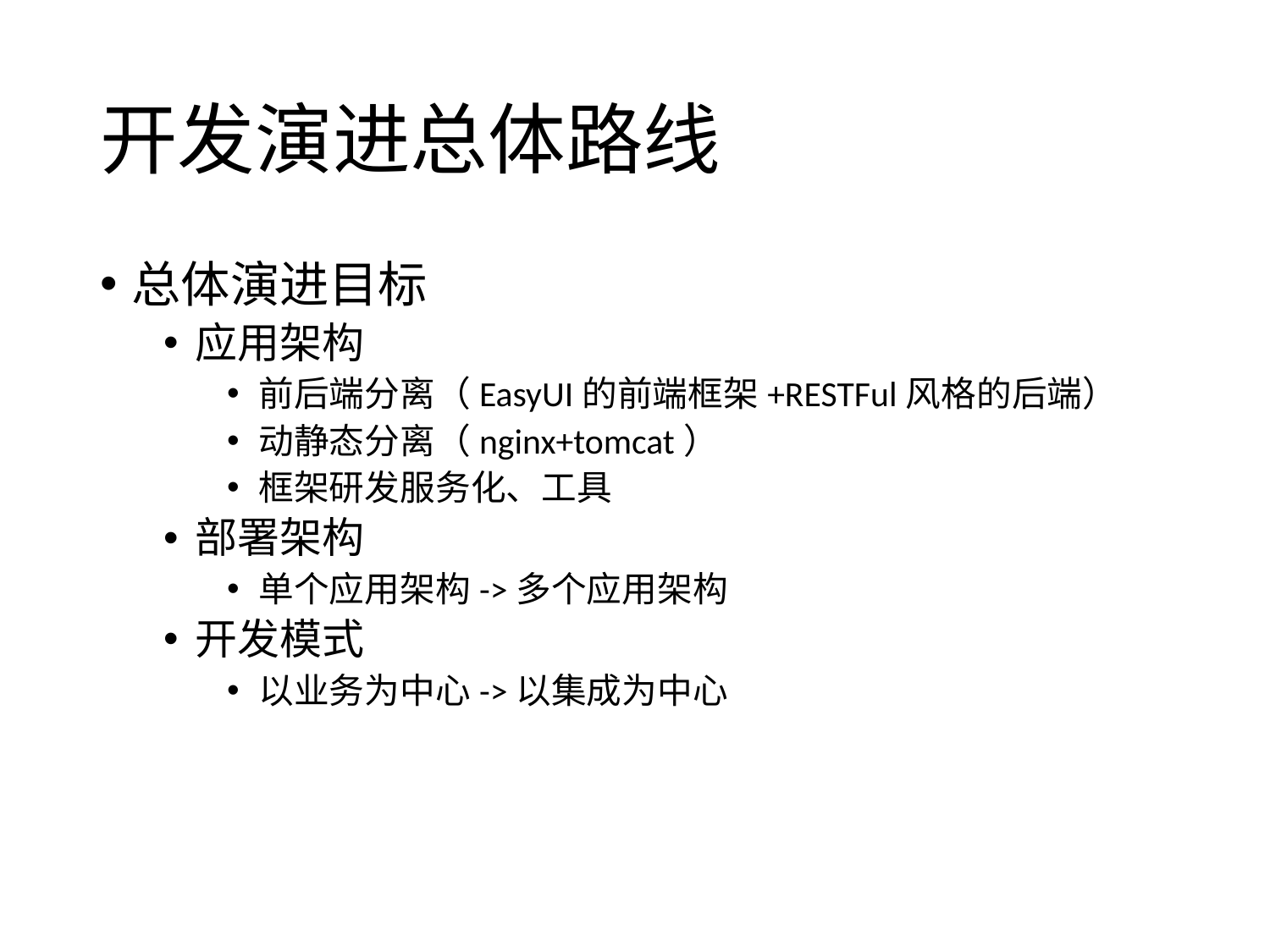

# 开发演进总体路线
总体演进目标
应用架构
前后端分离（EasyUI的前端框架+RESTFul风格的后端）
动静态分离（nginx+tomcat）
框架研发服务化、工具
部署架构
单个应用架构->多个应用架构
开发模式
以业务为中心->以集成为中心